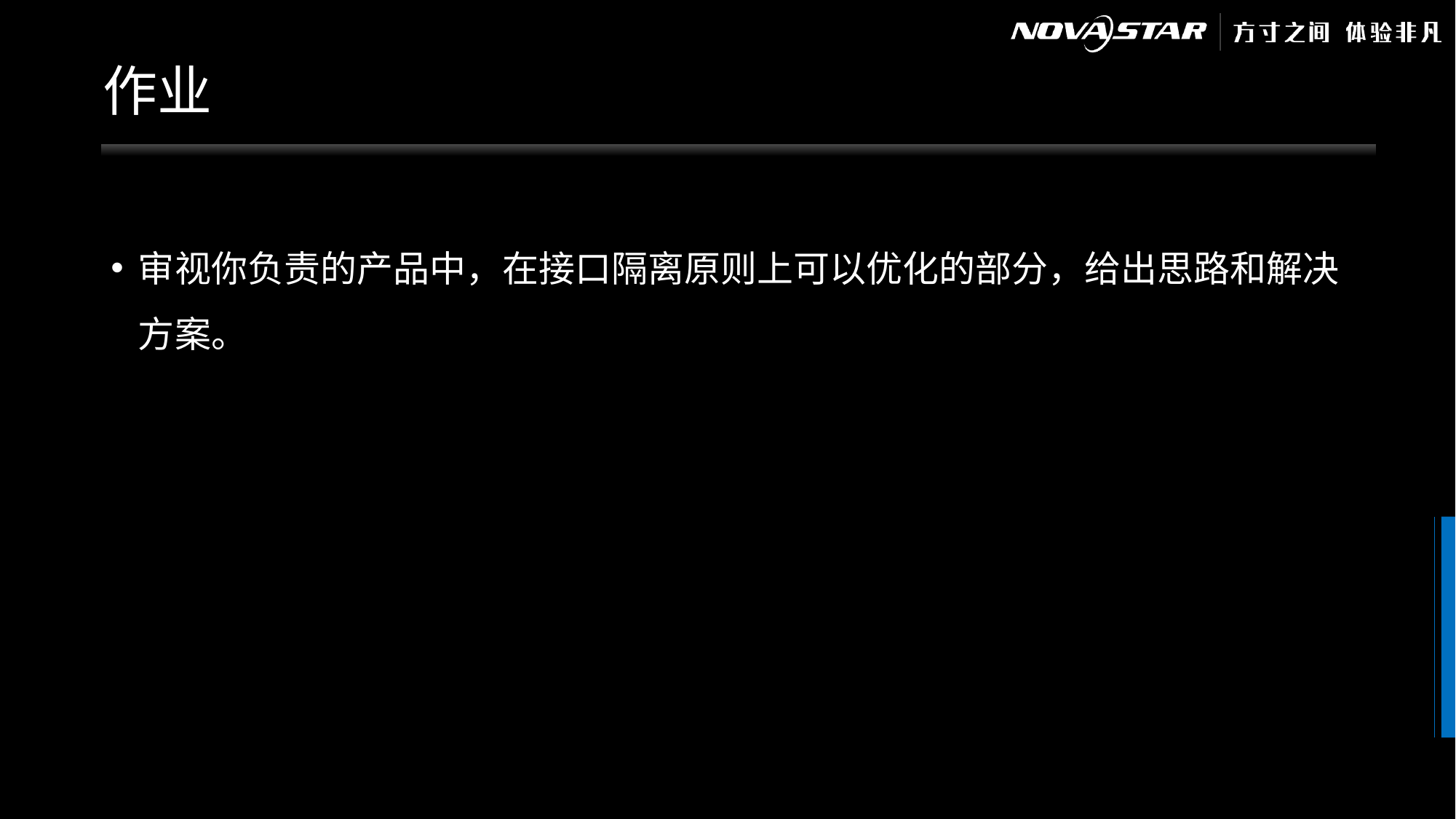

# 作业

审视你负责的产品中，在接口隔离原则上可以优化的部分，给出思路和解决方案。